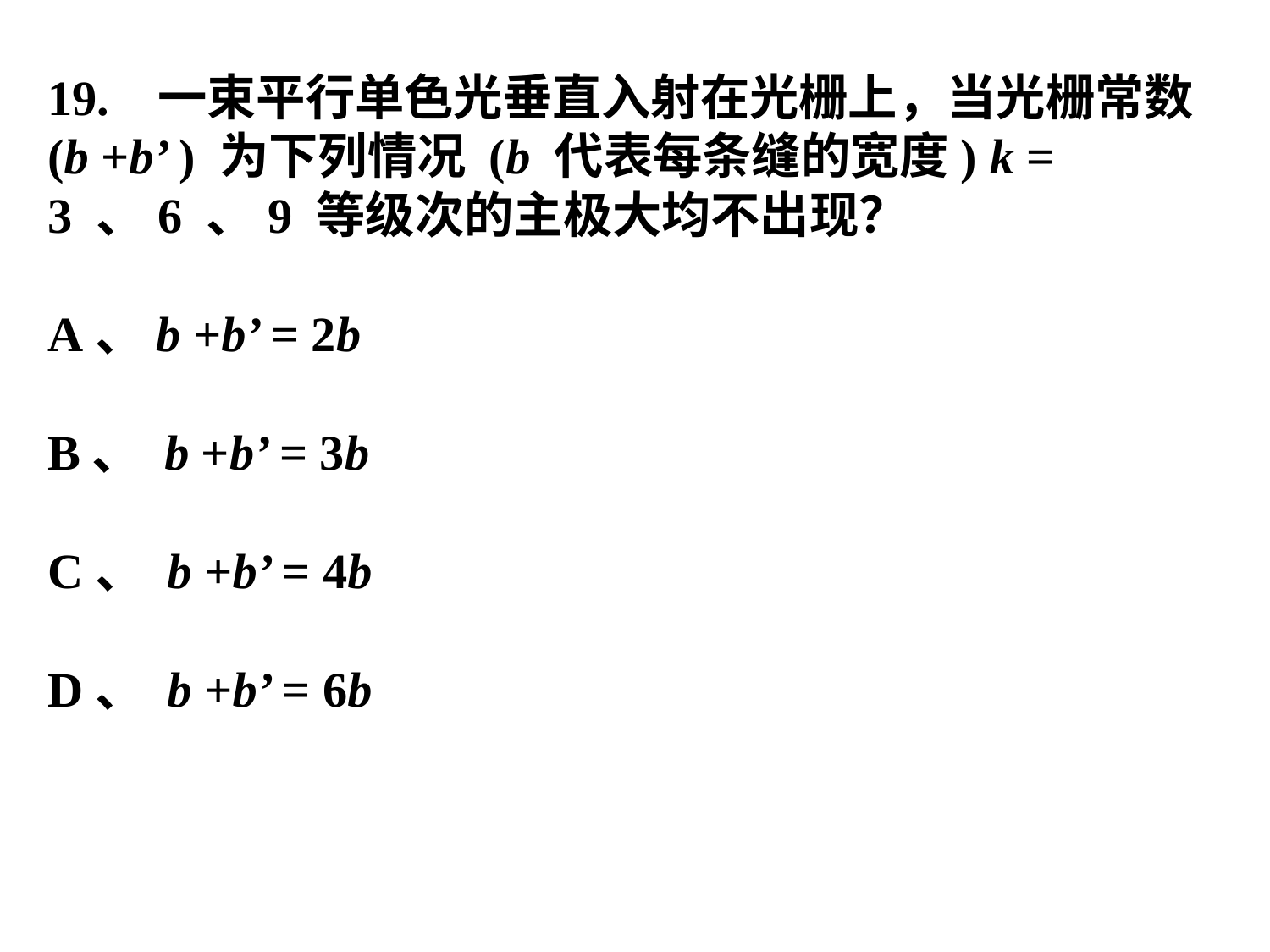

19.   一束平行单色光垂直入射在光栅上，当光栅常数 (b +b’ ) 为下列情况 (b 代表每条缝的宽度) k = 3 、6 、9 等级次的主极大均不出现？

A、b +b’ = 2b

B、 b +b’ = 3b

C、 b +b’ = 4b

D、 b +b’ = 6b